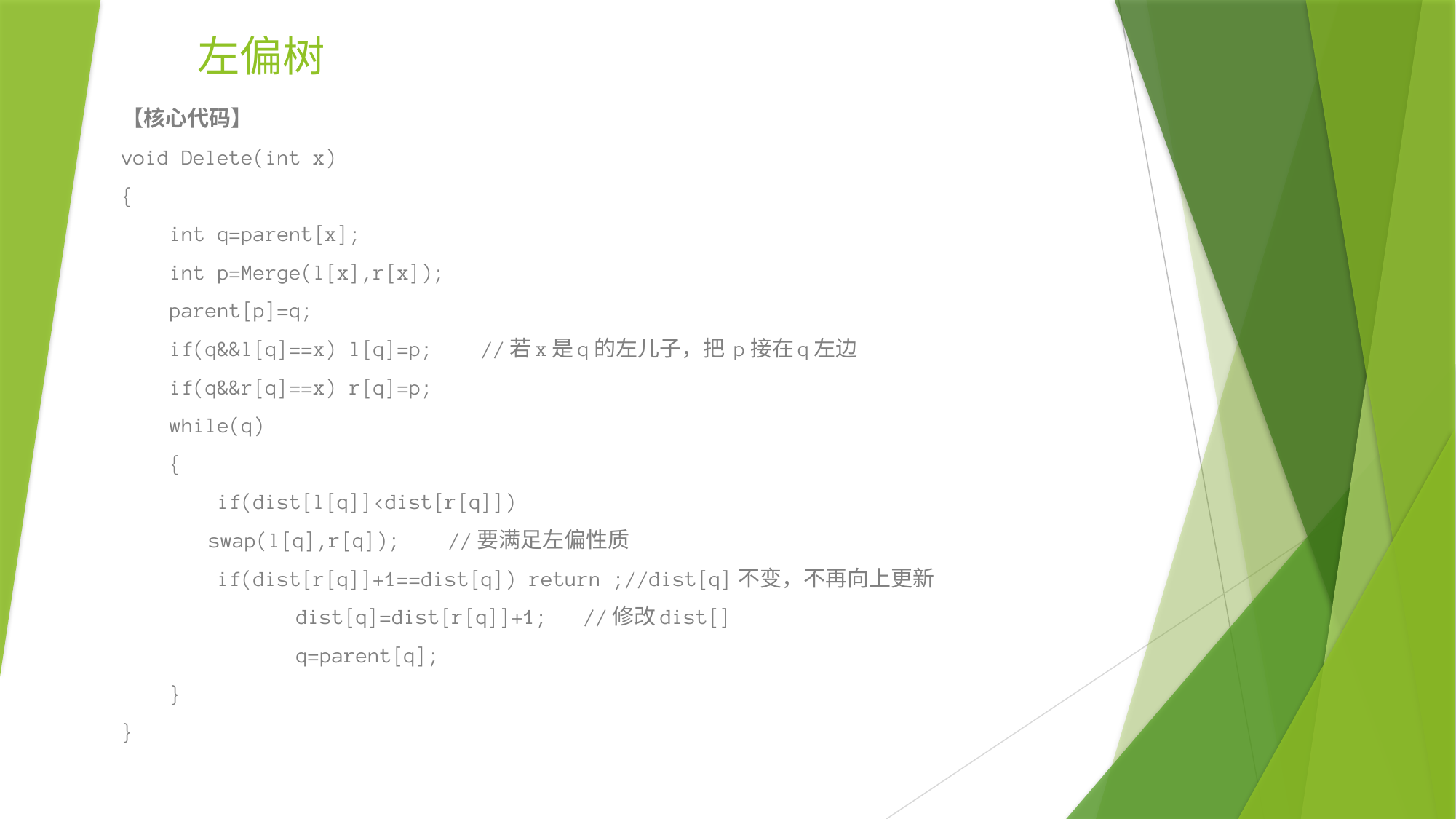

# 左偏树
【核心代码】
void Delete(int x)
{
    int q=parent[x];
    int p=Merge(l[x],r[x]);
    parent[p]=q;
    if(q&&l[q]==x) l[q]=p;    //若x是q的左儿子，把 p接在q左边
    if(q&&r[q]==x) r[q]=p;
    while(q)
    {
        if(dist[l[q]]<dist[r[q]])
       	swap(l[q],r[q]);    //要满足左偏性质
        if(dist[r[q]]+1==dist[q]) return ;//dist[q]不变，不再向上更新
    	  	dist[q]=dist[r[q]]+1;   //修改dist[]
		q=parent[q];
    }
}